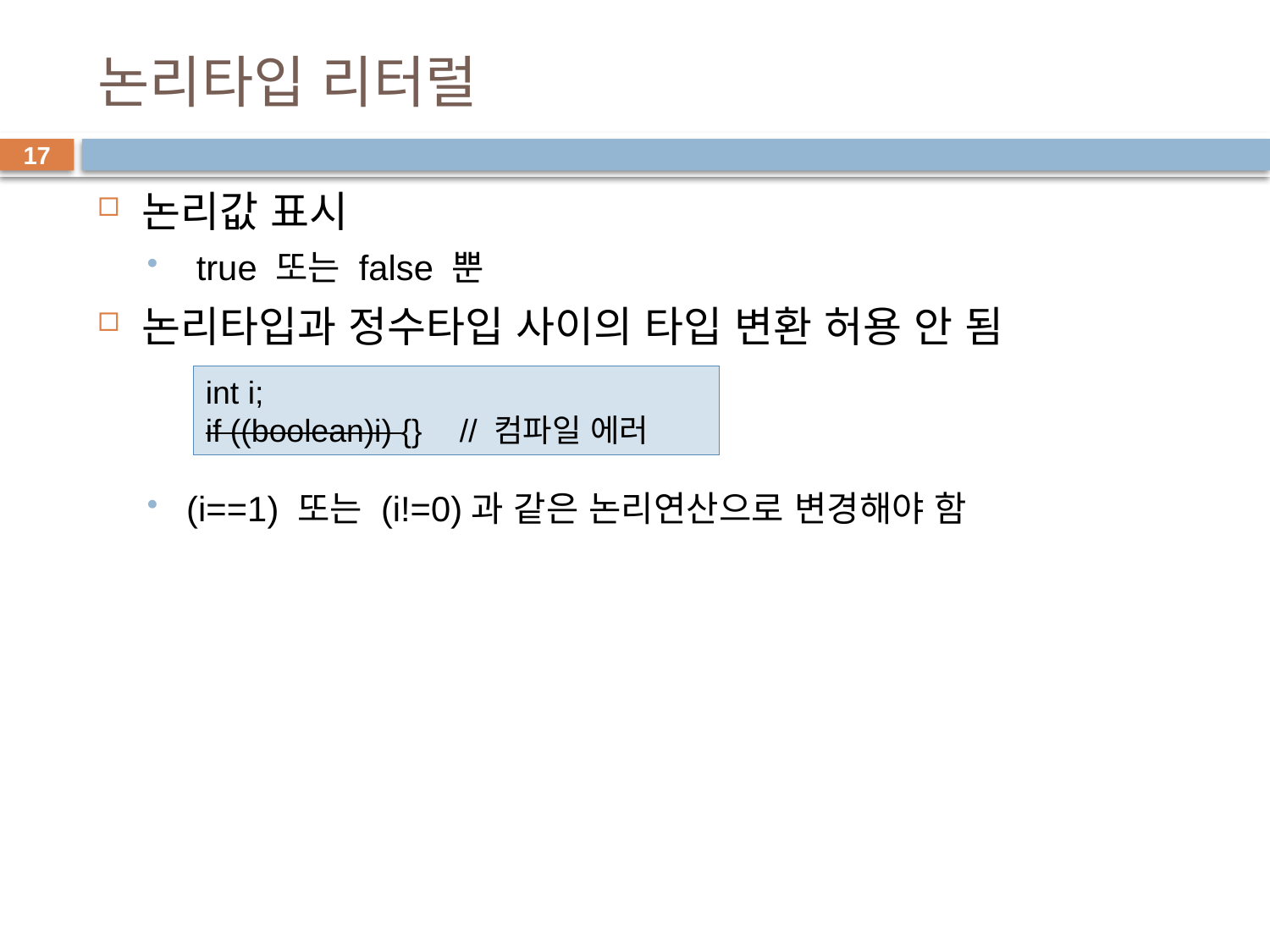

# 논리타입 리터럴
17
논리값 표시
 true 또는 false 뿐
논리타입과 정수타입 사이의 타입 변환 허용 안 됨

(i==1) 또는 (i!=0)과 같은 논리연산으로 변경해야 함
int i;
if ((boolean)i) {}	// 컴파일 에러